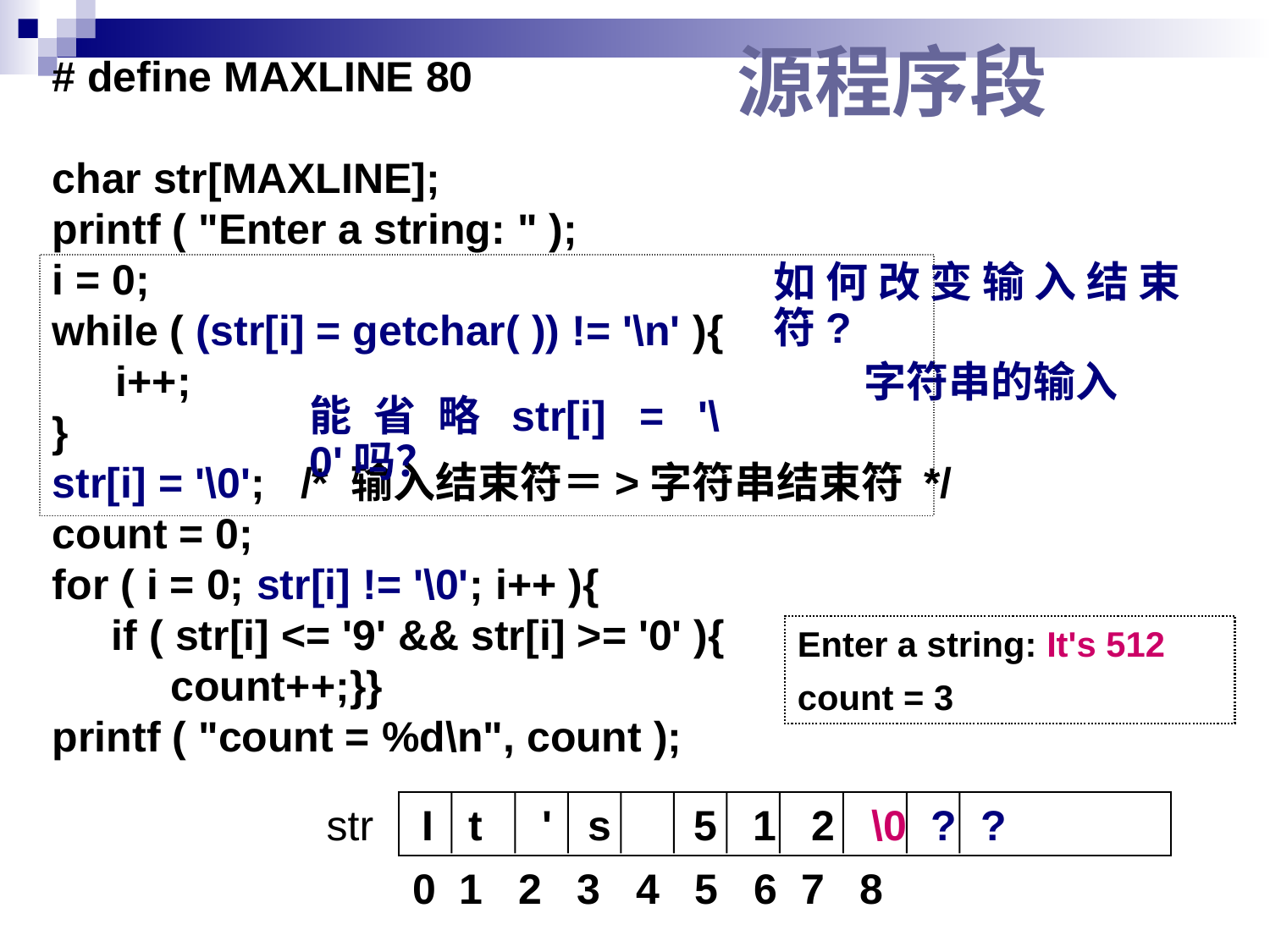

# 源程序段
# define MAXLINE 80

char str[MAXLINE];
printf ( "Enter a string: " );
i = 0;
while ( (str[i] = getchar( )) != '\n' ){
i++;
}
str[i] = '\0';   /* 输入结束符＝>字符串结束符 */
count = 0;
for ( i = 0; str[i] != '\0'; i++ ){
     if ( str[i] <= '9' && str[i] >= '0' ){
          count++;}}
printf ( "count = %d\n", count );

如何改变输入结束符?

字符串的输入
能省略str[i] = '\0'吗？
Enter a string: It's 512
count = 3

I   t     '   s       5   1   2   \0  ?  ?

str
 0  1   2   3   4   5   6  7   8